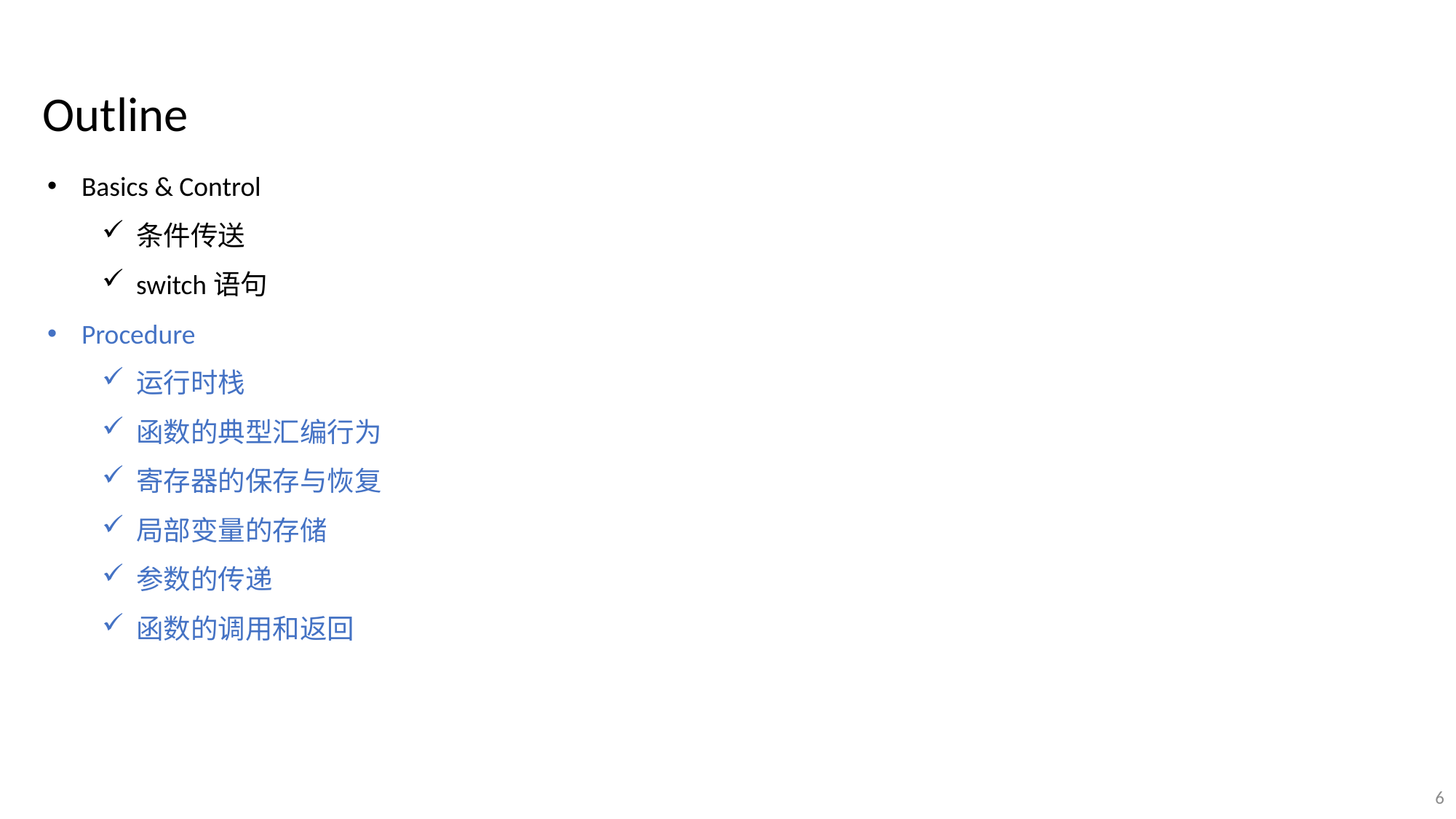

Outline
Basics & Control
条件传送
switch语句
Procedure
运行时栈
函数的典型汇编行为
寄存器的保存与恢复
局部变量的存储
参数的传递
函数的调用和返回
6